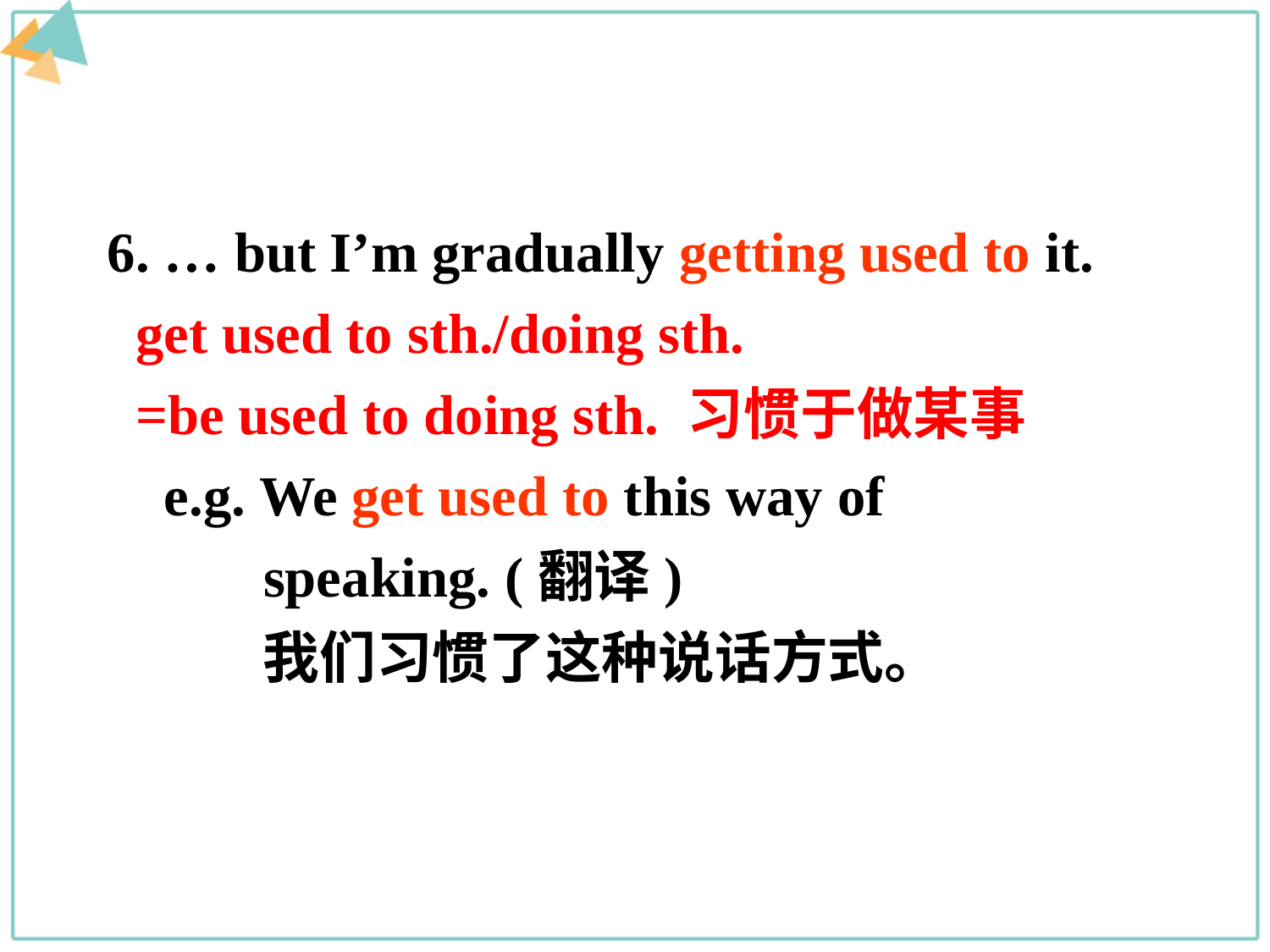

6. … but I’m gradually getting used to it.
  get used to sth./doing sth.
  =be used to doing sth. 习惯于做某事
    e.g. We get used to this way of
           speaking. (翻译)
           我们习惯了这种说话方式。